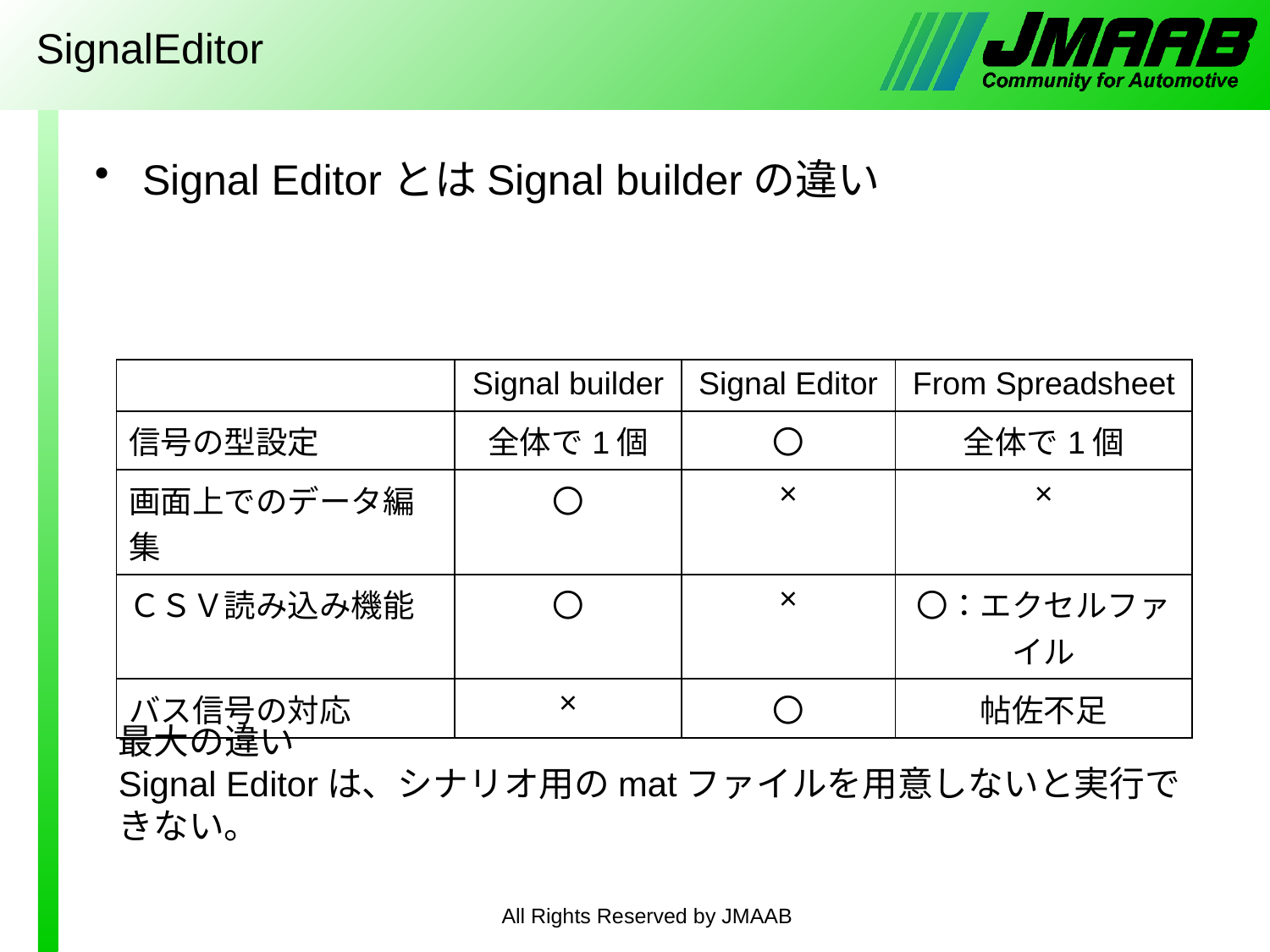

# SignalEditor
Signal EditorとはSignal builderの違い

|  | Signal builder | Signal Editor | From Spreadsheet |
| --- | --- | --- | --- |
| 信号の型設定 | 全体で1個 | 〇 | 全体で1個 |
| 画面上でのデータ編集 | 〇 | × | × |
| ＣＳＶ読み込み機能 | 〇 | × | 〇：エクセルファイル |
| バス信号の対応 | × | 〇 | 帖佐不足 |
最大の違い
Signal Editorは、シナリオ用のmatファイルを用意しないと実行できない。